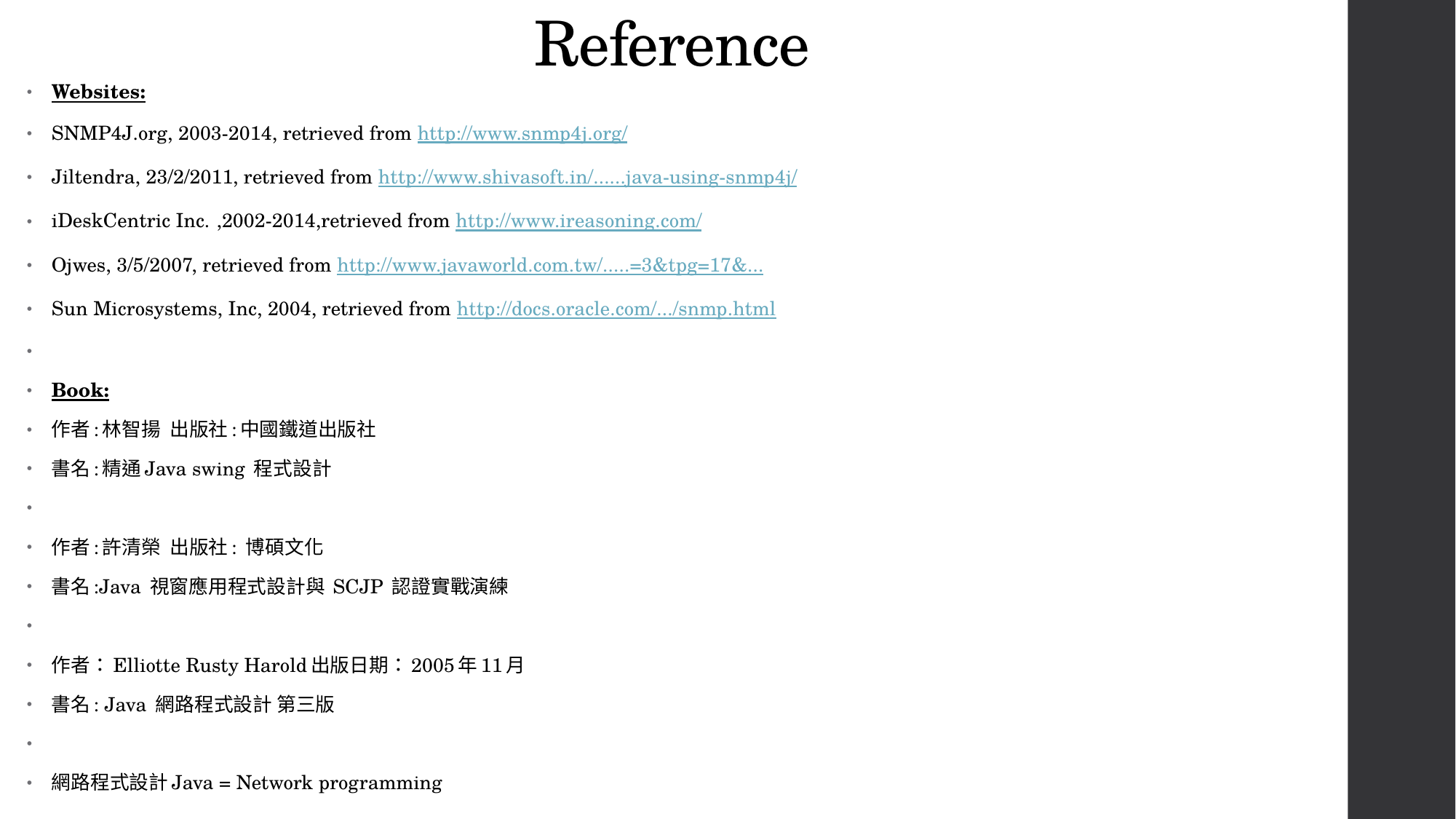

# Reference
Websites:
SNMP4J.org, 2003-2014, retrieved from http://www.snmp4j.org/
Jiltendra, 23/2/2011, retrieved from http://www.shivasoft.in/......java-using-snmp4j/
iDeskCentric Inc. ,2002-2014,retrieved from http://www.ireasoning.com/
Ojwes, 3/5/2007, retrieved from http://www.javaworld.com.tw/.....=3&tpg=17&...
Sun Microsystems, Inc, 2004, retrieved from http://docs.oracle.com/.../snmp.html

Book:
作者:林智揚  出版社:中國鐵道出版社
書名:精通Java swing 程式設計

作者:許清榮  出版社: 博碩文化
書名:Java 視窗應用程式設計與 SCJP 認證實戰演練

作者：Elliotte Rusty Harold出版日期：2005年11月
書名: Java 網路程式設計 第三版

網路程式設計Java = Network programming